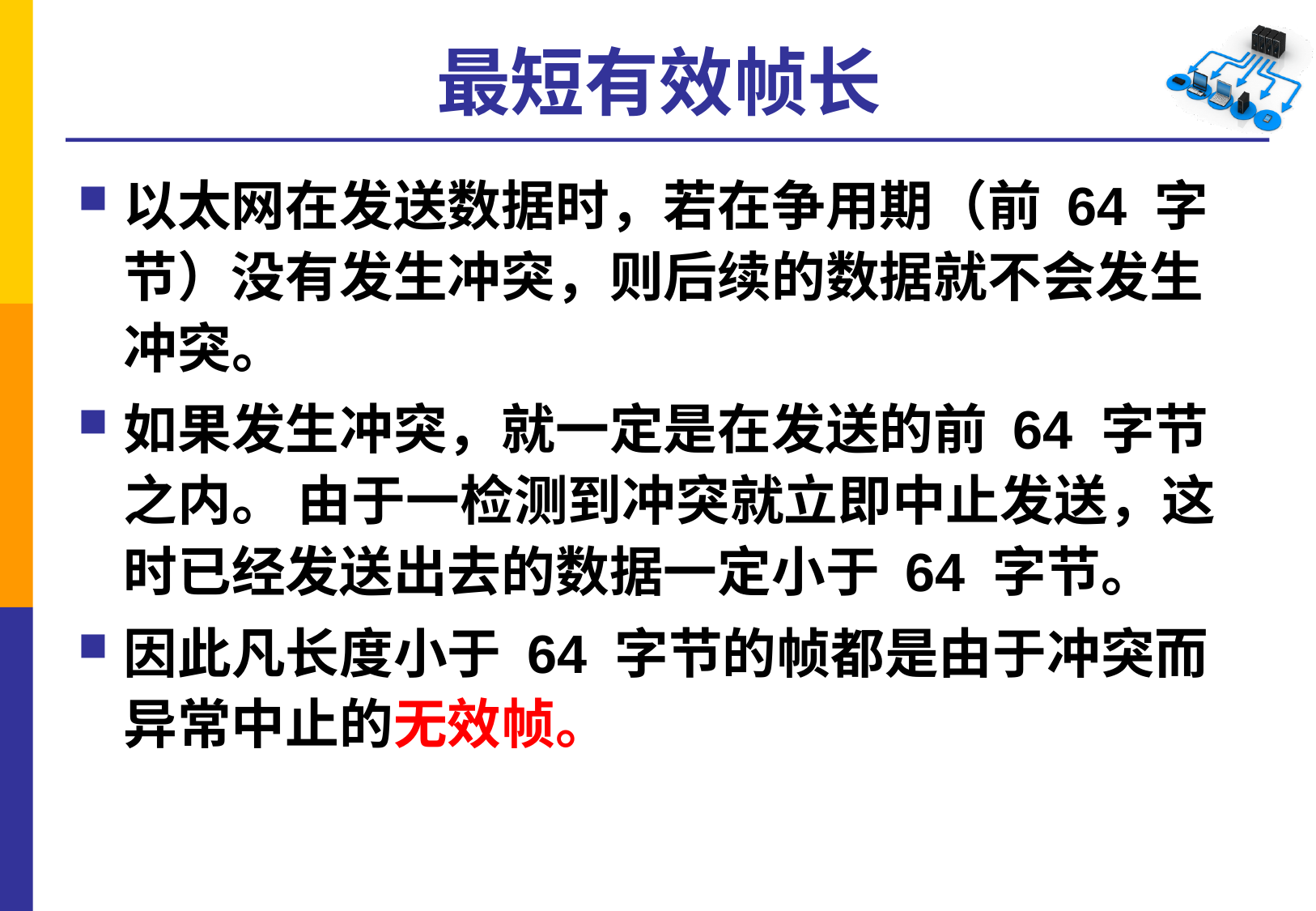

# 最短有效帧长
以太网在发送数据时，若在争用期（前 64 字节）没有发生冲突，则后续的数据就不会发生冲突。
如果发生冲突，就一定是在发送的前 64 字节之内。 由于一检测到冲突就立即中止发送，这时已经发送出去的数据一定小于 64 字节。
因此凡长度小于 64 字节的帧都是由于冲突而异常中止的无效帧。